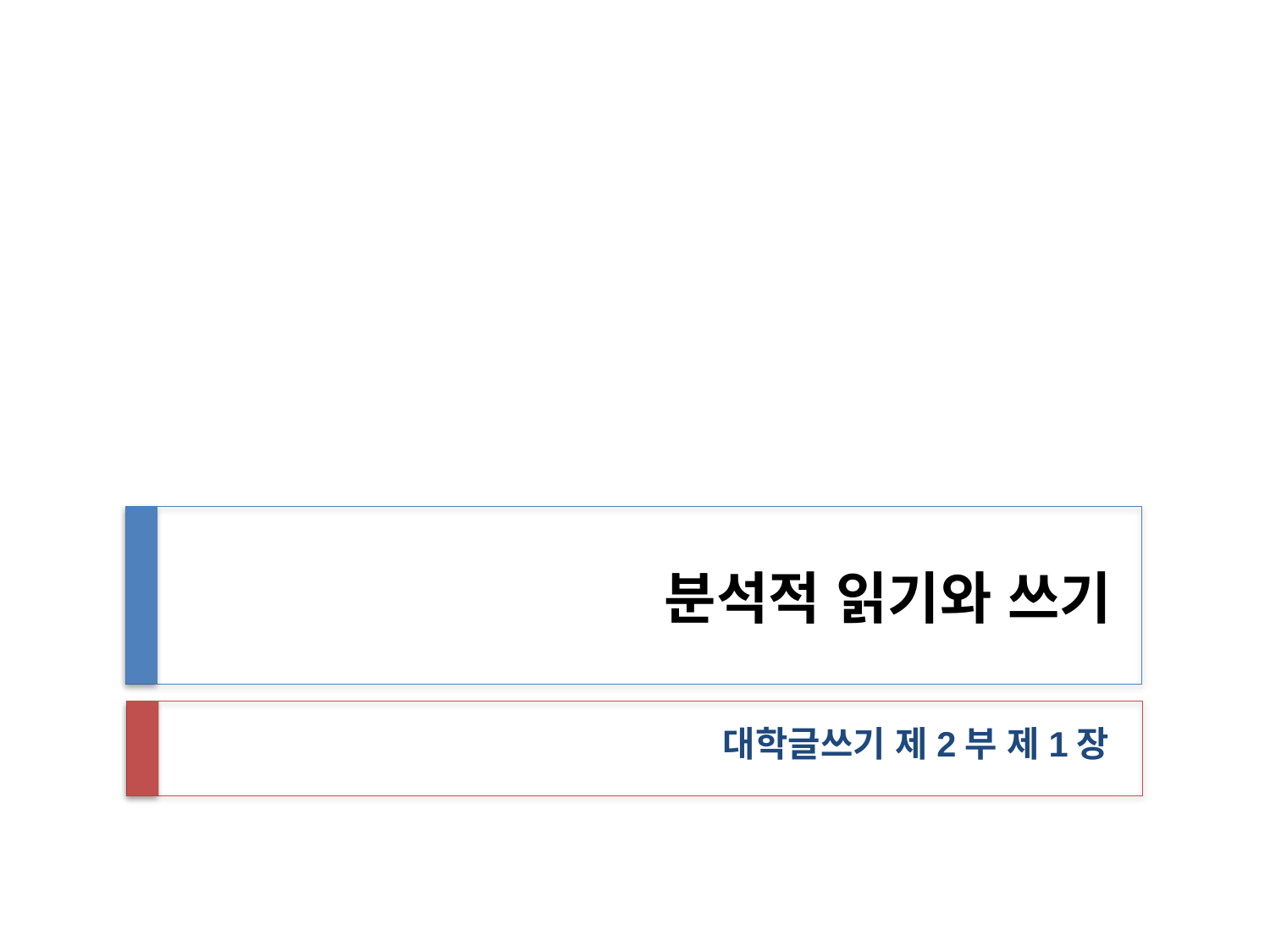

# 분석적 읽기와 쓰기
대학글쓰기 제2부 제1장